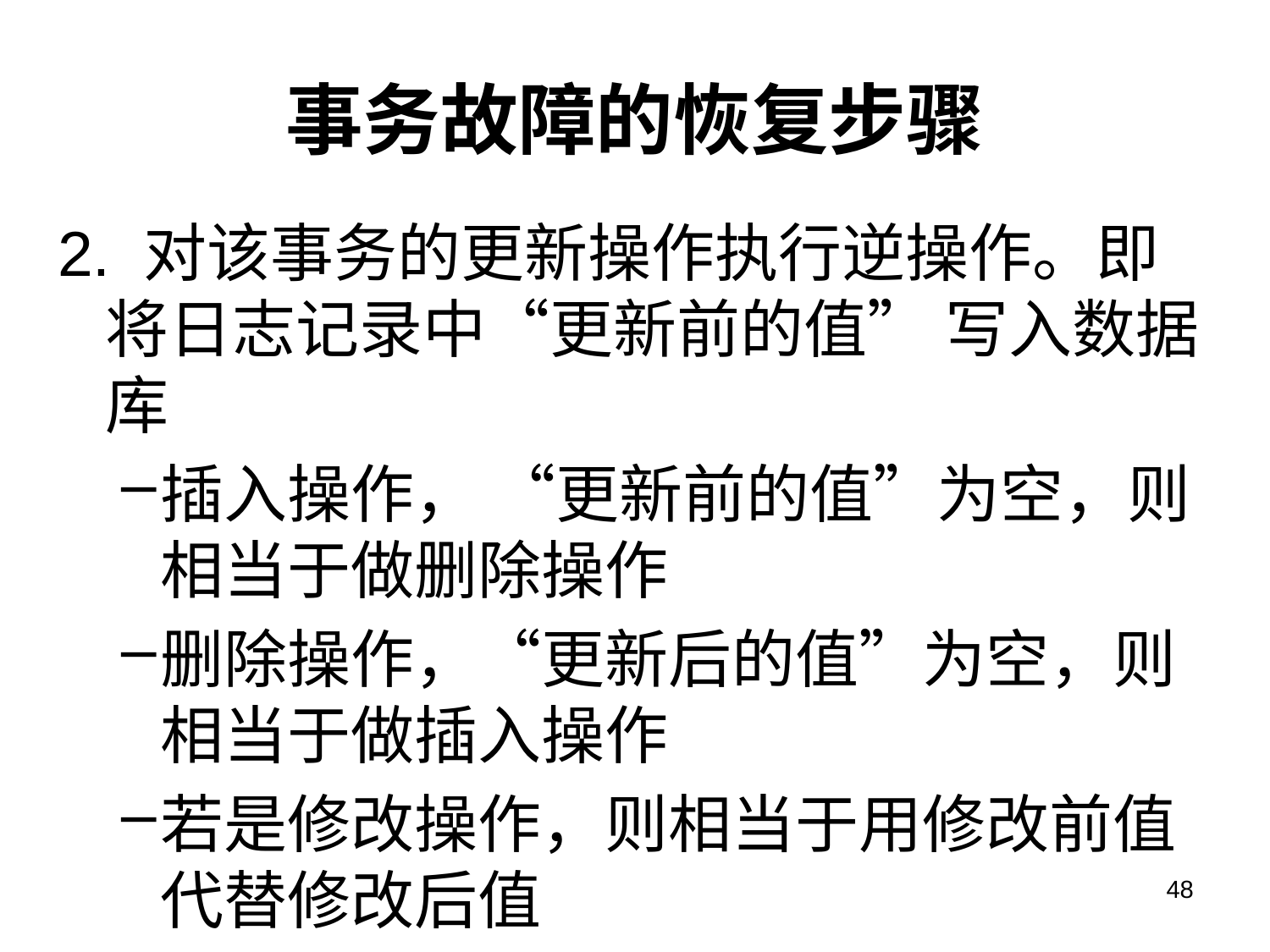

# 事务故障的恢复步骤
2. 对该事务的更新操作执行逆操作。即将日志记录中“更新前的值” 写入数据库
插入操作， “更新前的值”为空，则相当于做删除操作
删除操作，“更新后的值”为空，则相当于做插入操作
若是修改操作，则相当于用修改前值代替修改后值

48